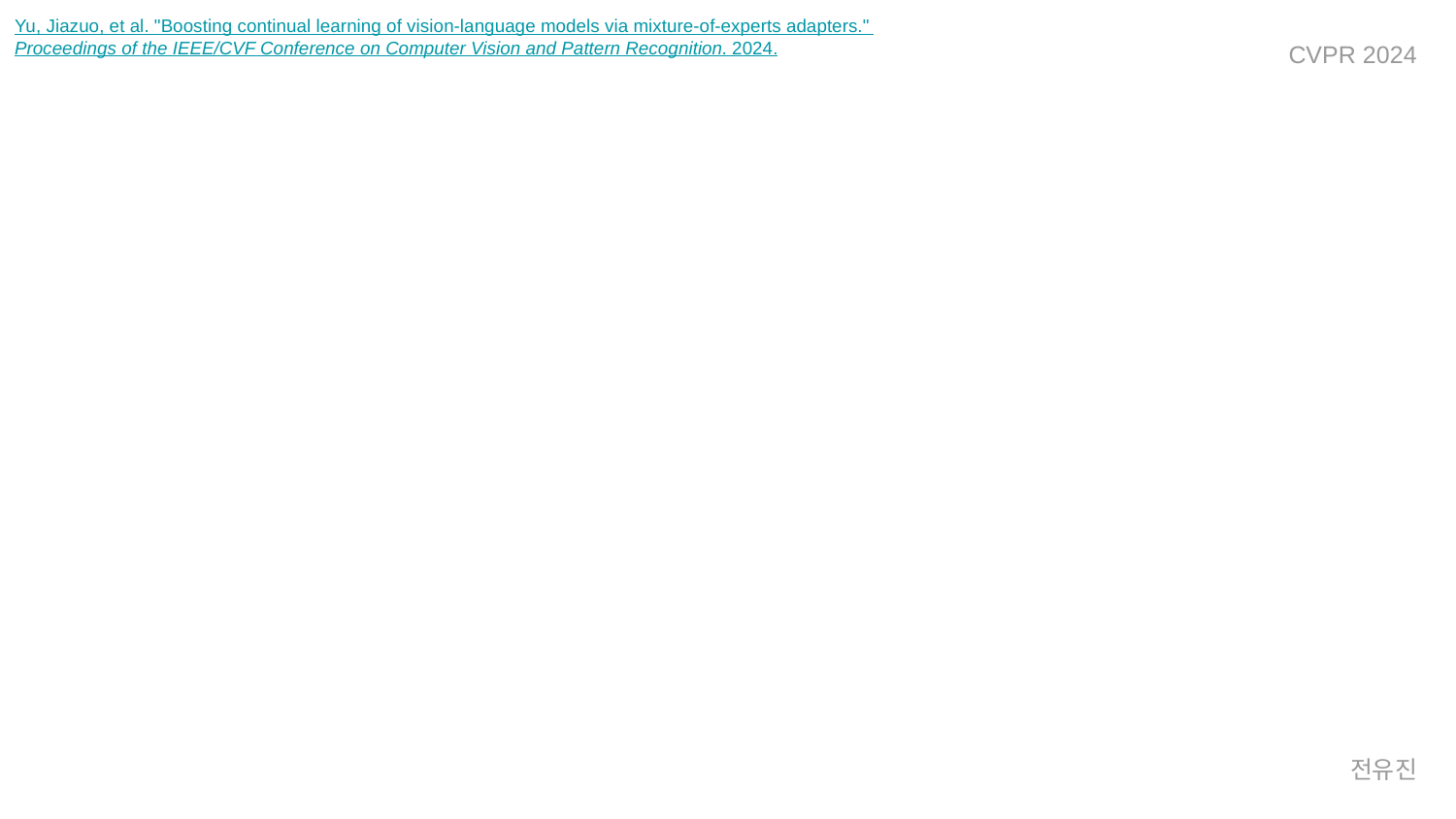

Yu, Jiazuo, et al. "Boosting continual learning of vision-language models via mixture-of-experts adapters." Proceedings of the IEEE/CVF Conference on Computer Vision and Pattern Recognition. 2024.
CVPR 2024

# 전유진